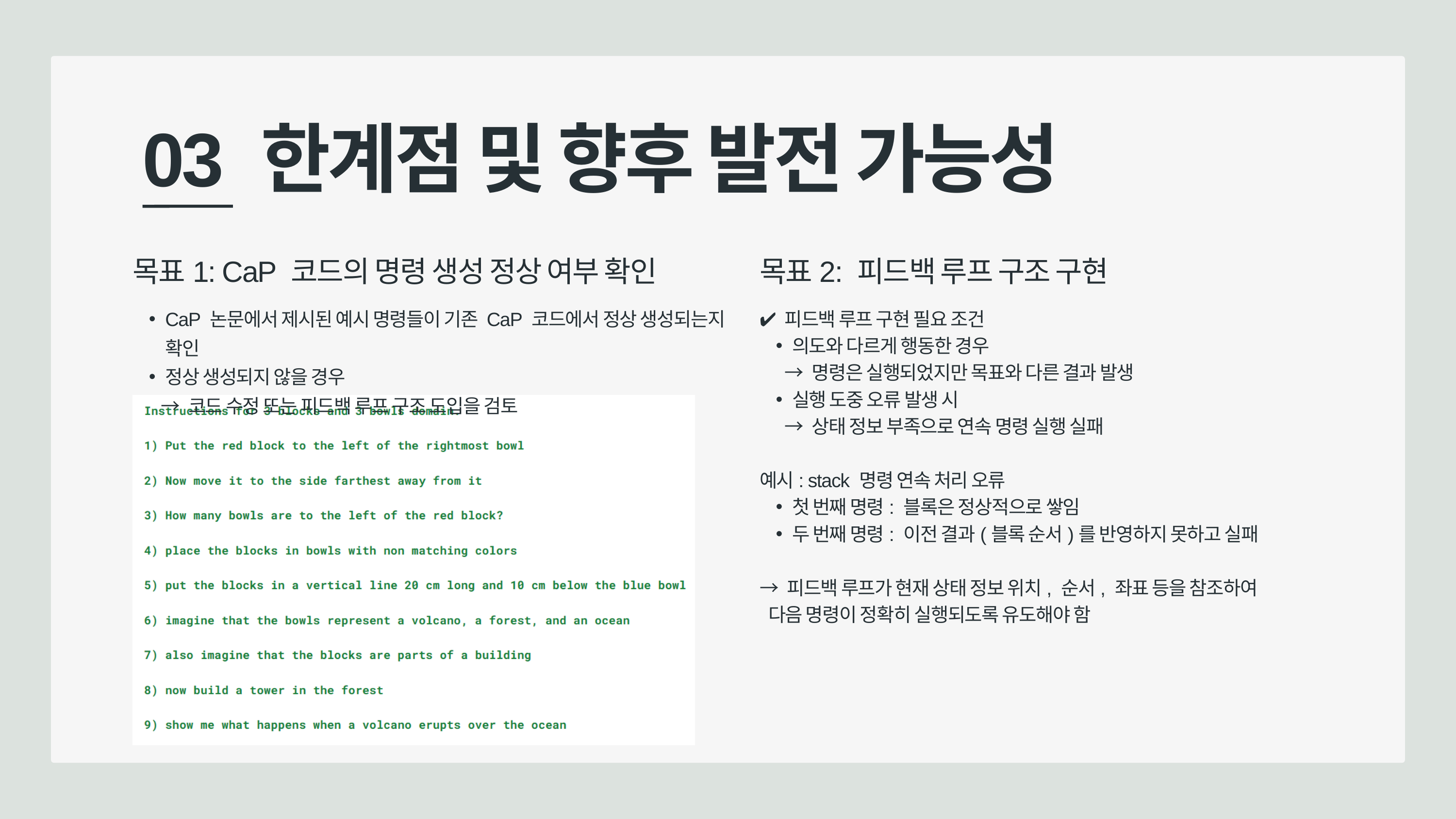

03 한계점 및 향후 발전 가능성

목표1: CaP 코드의 명령 생성 정상 여부 확인
목표2: 피드백 루프 구조 구현
CaP 논문에서 제시된 예시 명령들이 기존 CaP 코드에서 정상 생성되는지 확인
정상 생성되지 않을 경우
        → 코드 수정 또는 피드백 루프 구조 도입을 검토

✔️ 피드백 루프 구현 필요 조건
의도와 다르게 행동한 경우
       → 명령은 실행되었지만 목표와 다른 결과 발생
실행 도중 오류 발생 시
       → 상태 정보 부족으로 연속 명령 실행 실패

예시: stack 명령 연속 처리 오류
첫 번째 명령: 블록은 정상적으로 쌓임
두 번째 명령: 이전 결과(블록 순서)를 반영하지 못하고 실패

→ 피드백 루프가 현재 상태 정보 위치, 순서, 좌표 등을 참조하여
 다음 명령이 정확히 실행되도록 유도해야 함